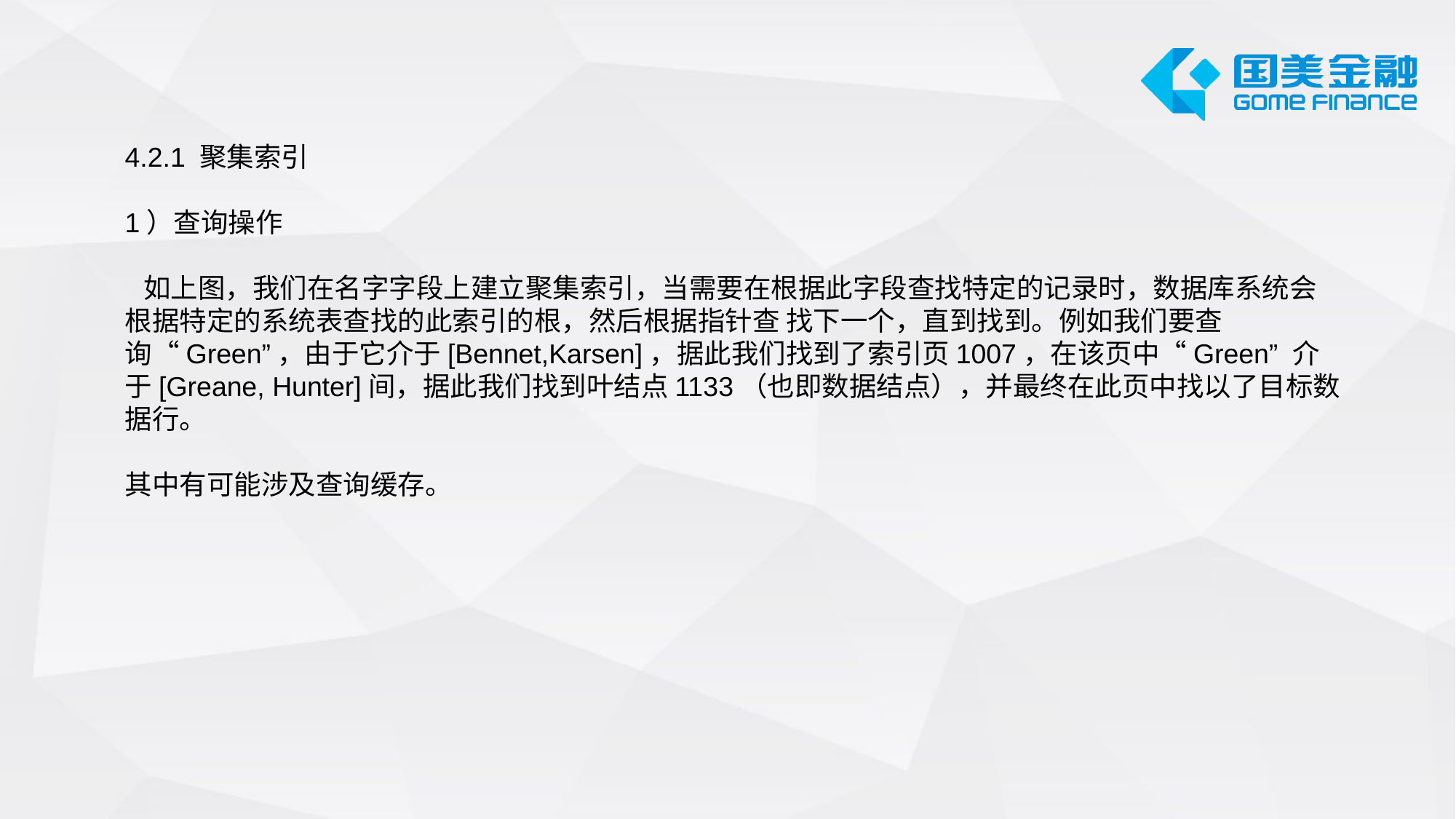

4.2.1 聚集索引

1）查询操作

  如上图，我们在名字字段上建立聚集索引，当需要在根据此字段查找特定的记录时，数据库系统会根据特定的系统表查找的此索引的根，然后根据指针查 找下一个，直到找到。例如我们要查询“Green”，由于它介于[Bennet,Karsen]，据此我们找到了索引页1007，在该页中“Green” 介于[Greane, Hunter]间，据此我们找到叶结点1133（也即数据结点），并最终在此页中找以了目标数据行。

其中有可能涉及查询缓存。